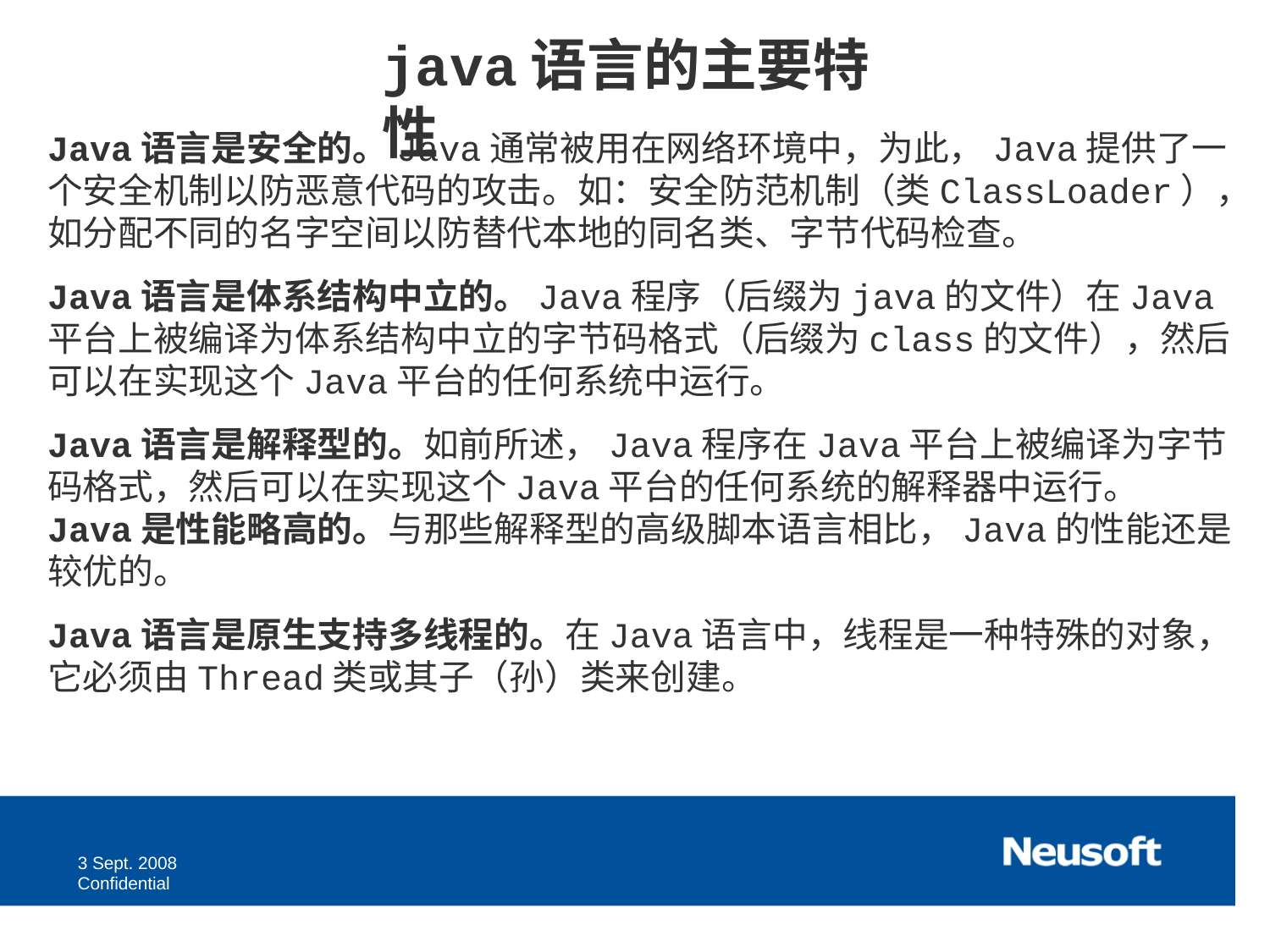

java语言的主要特性
Java语言是安全的。Java通常被用在网络环境中，为此，Java提供了一个安全机制以防恶意代码的攻击。如：安全防范机制（类ClassLoader），如分配不同的名字空间以防替代本地的同名类、字节代码检查。
Java语言是体系结构中立的。Java程序（后缀为java的文件）在Java平台上被编译为体系结构中立的字节码格式（后缀为class的文件），然后可以在实现这个Java平台的任何系统中运行。
Java语言是解释型的。如前所述，Java程序在Java平台上被编译为字节码格式，然后可以在实现这个Java平台的任何系统的解释器中运行。
Java是性能略高的。与那些解释型的高级脚本语言相比，Java的性能还是较优的。
Java语言是原生支持多线程的。在Java语言中，线程是一种特殊的对象，它必须由Thread类或其子（孙）类来创建。